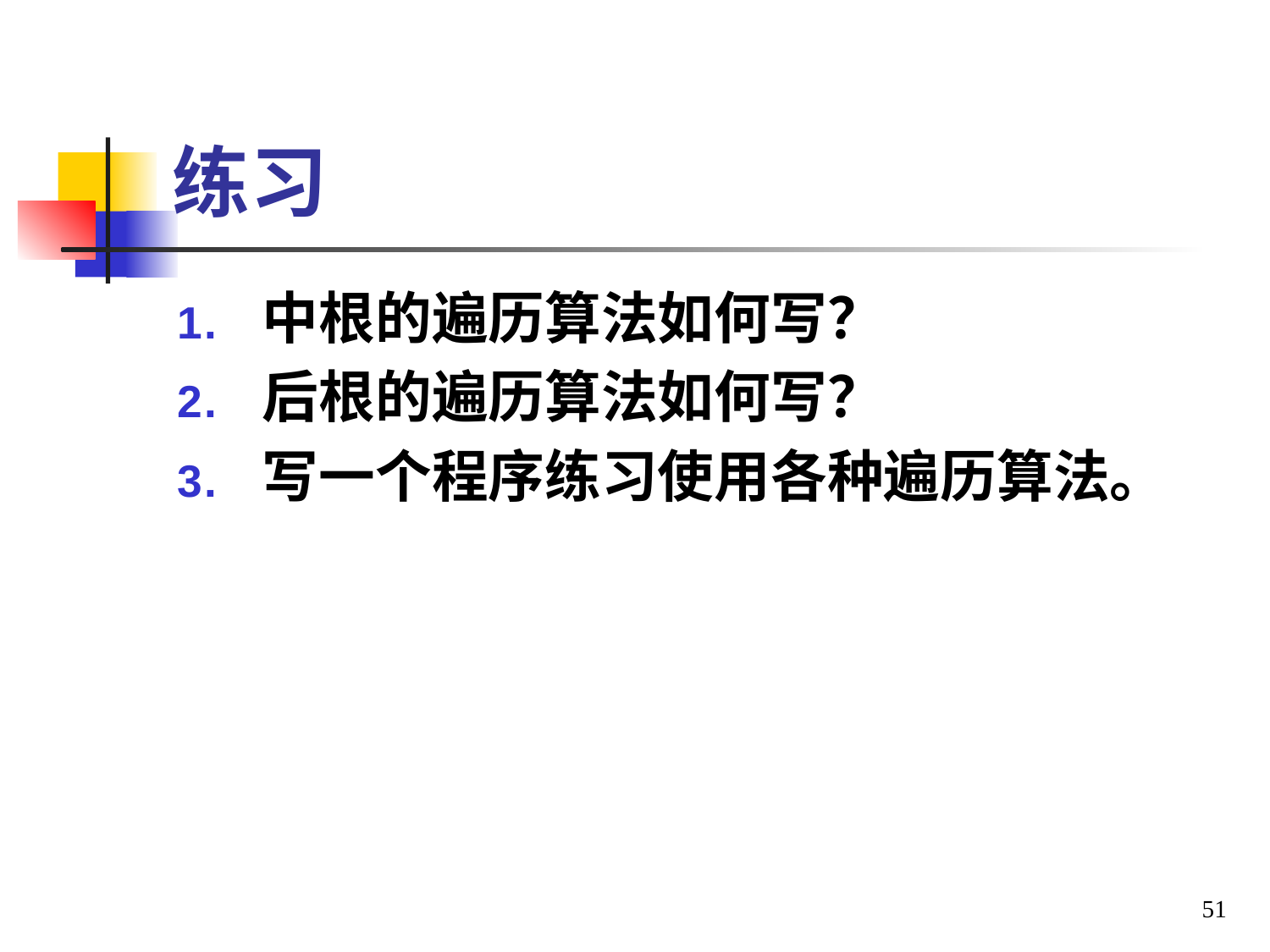

# 练习
中根的遍历算法如何写？
后根的遍历算法如何写？
写一个程序练习使用各种遍历算法。

51